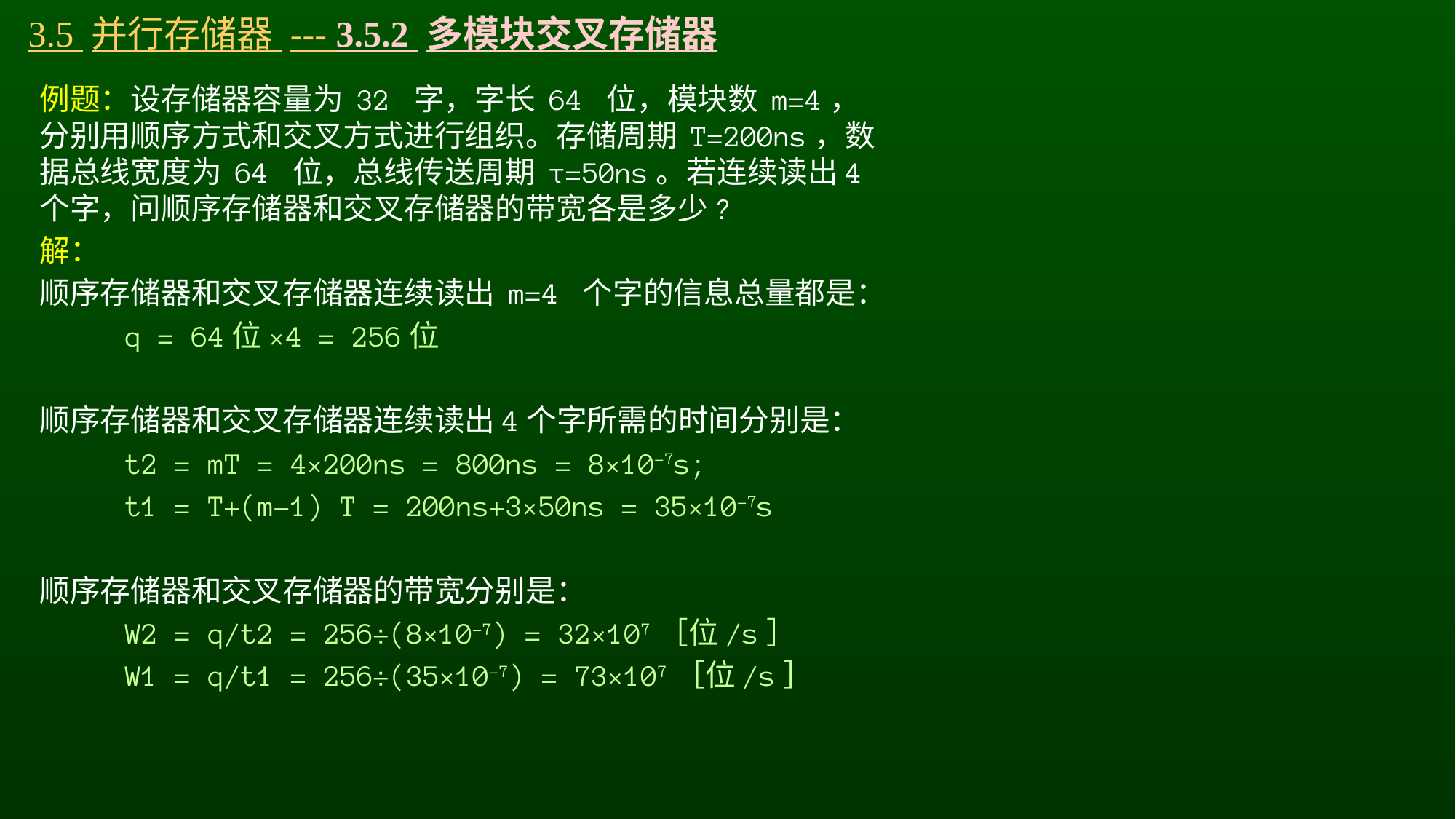

# 3.5 并行存储器 --- 3.5.2 多模块交叉存储器
例题：设存储器容量为 32 字，字长 64 位，模块数 m=4，分别用顺序方式和交叉方式进行组织。存储周期 T=200ns，数据总线宽度为 64 位，总线传送周期 τ=50ns。若连续读出4个字，问顺序存储器和交叉存储器的带宽各是多少?
解：
顺序存储器和交叉存储器连续读出 m=4 个字的信息总量都是：
	q = 64位×4 = 256位

顺序存储器和交叉存储器连续读出4个字所需的时间分别是：
	t2 = mT = 4×200ns = 800ns = 8×10-7s;
	t1 = T+(m-1) T = 200ns+3×50ns = 35×10-7s

顺序存储器和交叉存储器的带宽分别是：
	W2 = q/t2 = 256÷(8×10-7) = 32×107［位/s］
	W1 = q/t1 = 256÷(35×10-7) = 73×107［位/s］